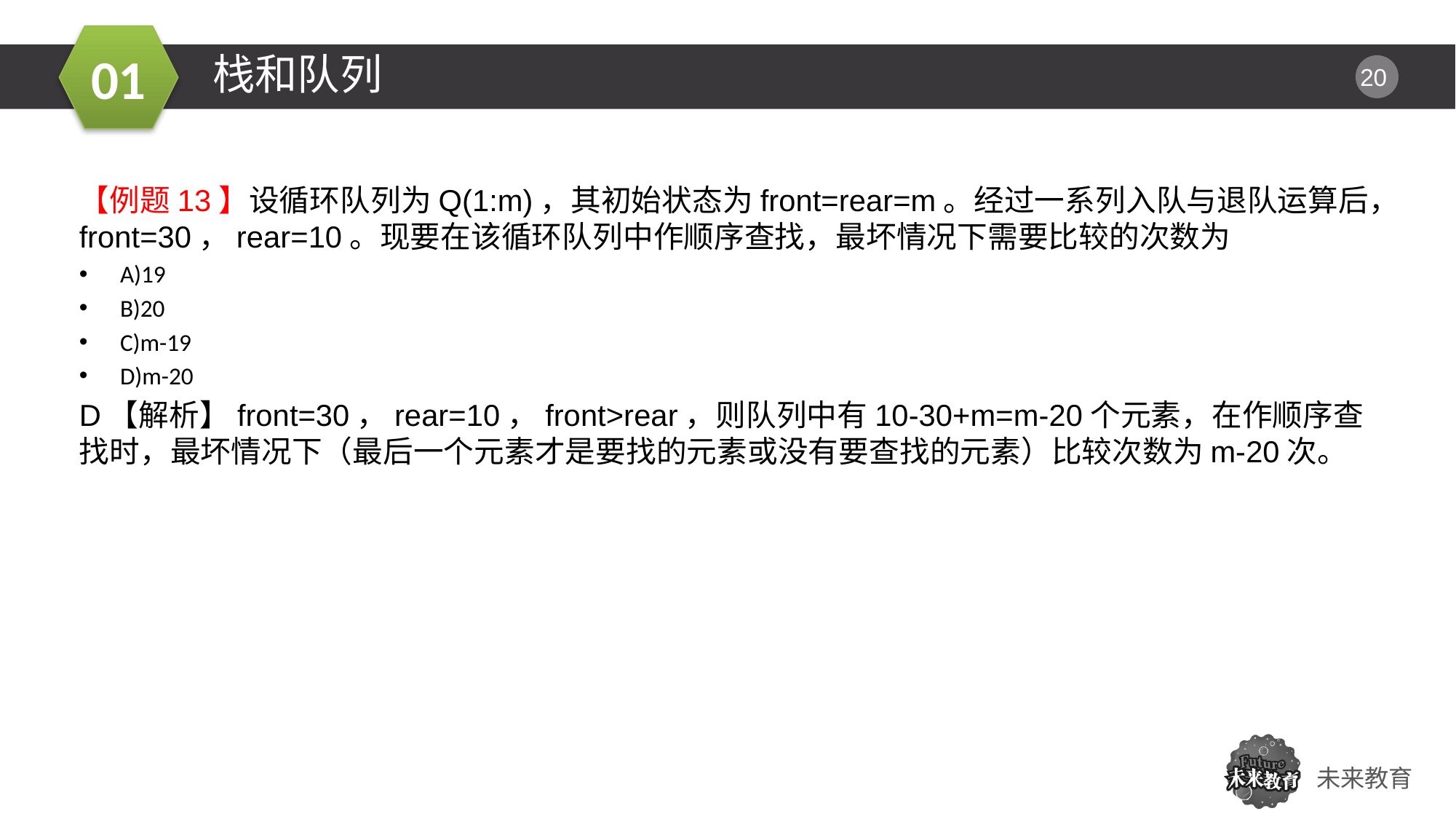

栈和队列
【例题13】设循环队列为Q(1:m)，其初始状态为front=rear=m。经过一系列入队与退队运算后，front=30，rear=10。现要在该循环队列中作顺序查找，最坏情况下需要比较的次数为
A)19
B)20
C)m-19
D)m-20
D【解析】front=30，rear=10，front>rear，则队列中有10-30+m=m-20个元素，在作顺序查找时，最坏情况下（最后一个元素才是要找的元素或没有要查找的元素）比较次数为m-20次。
01